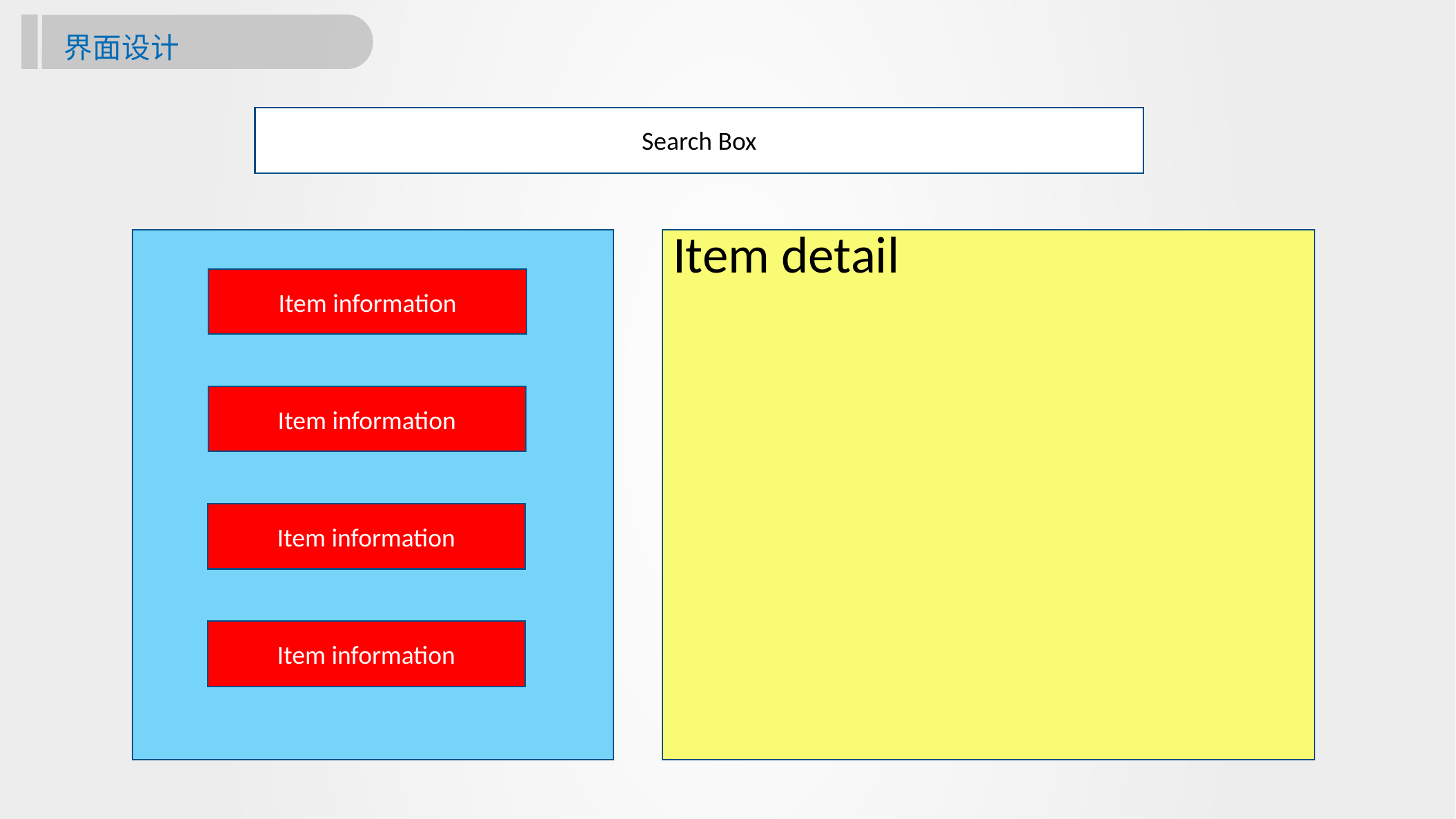

界面设计

Search Box
Item detail

Item information
Item information
Item information
Item information